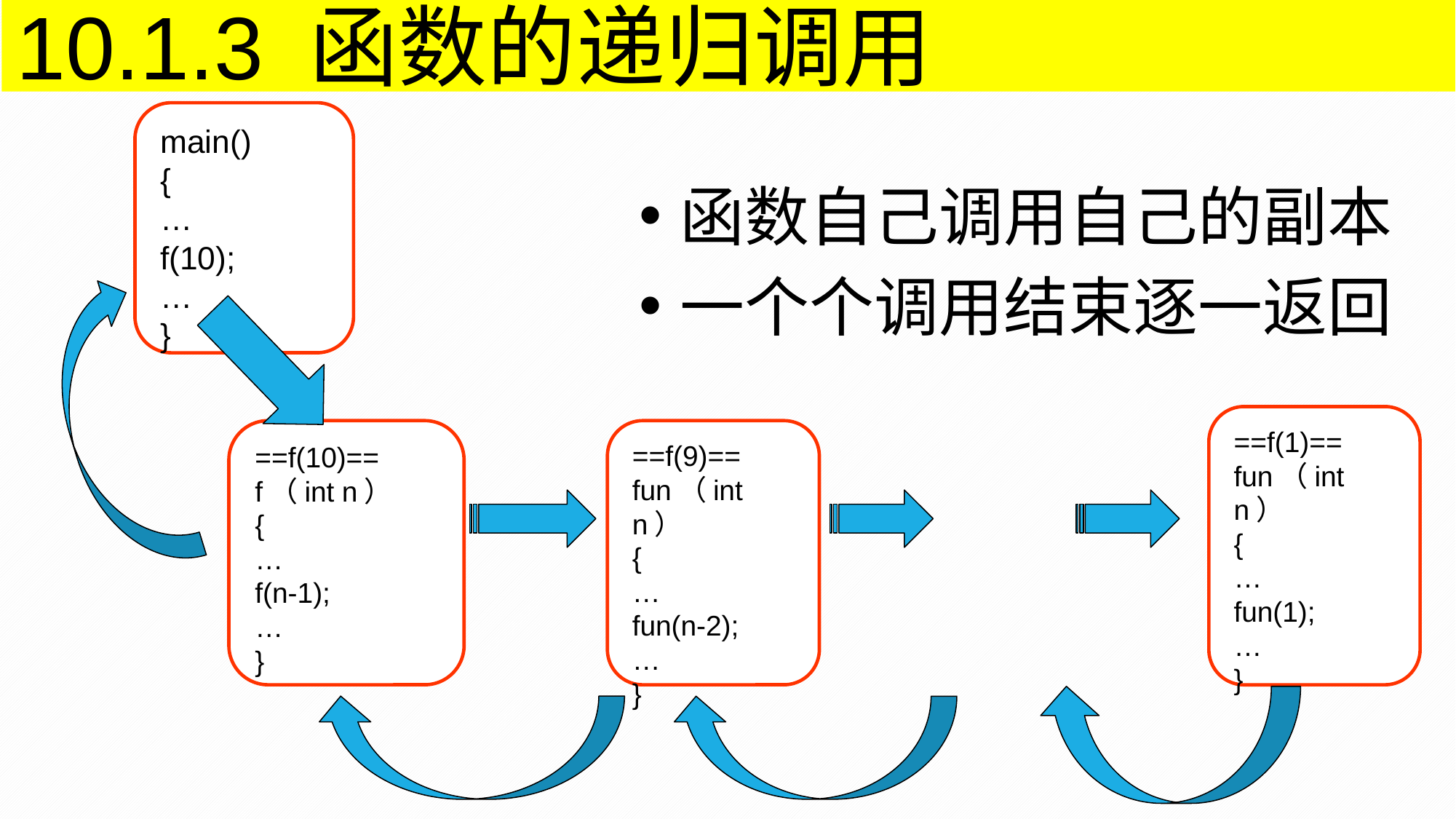

10.1.3 函数的递归调用
main()
{
…
f(10);
…
}
函数自己调用自己的副本
一个个调用结束逐一返回

==f(1)==
fun（int n）
{
…
fun(1);
…
}
==f(10)==
f（int n）
{
…
f(n-1);
…
}
==f(9)==
fun（int n）
{
…
fun(n-2);
…
}